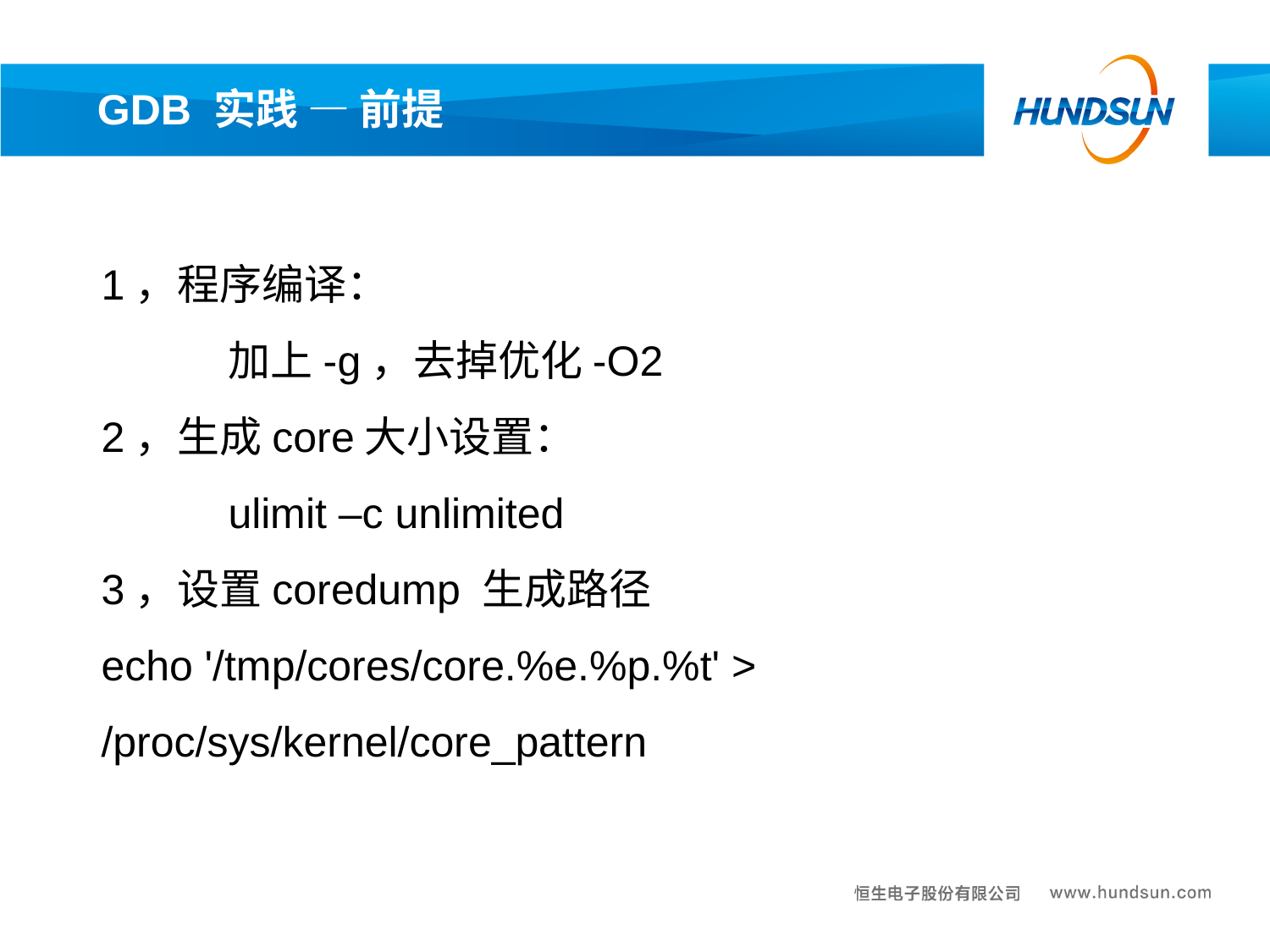

GDB 实践 — 前提
1，程序编译：
	加上-g，去掉优化-O2
2，生成core大小设置：
	ulimit –c unlimited
3，设置coredump 生成路径
echo '/tmp/cores/core.%e.%p.%t' > /proc/sys/kernel/core_pattern